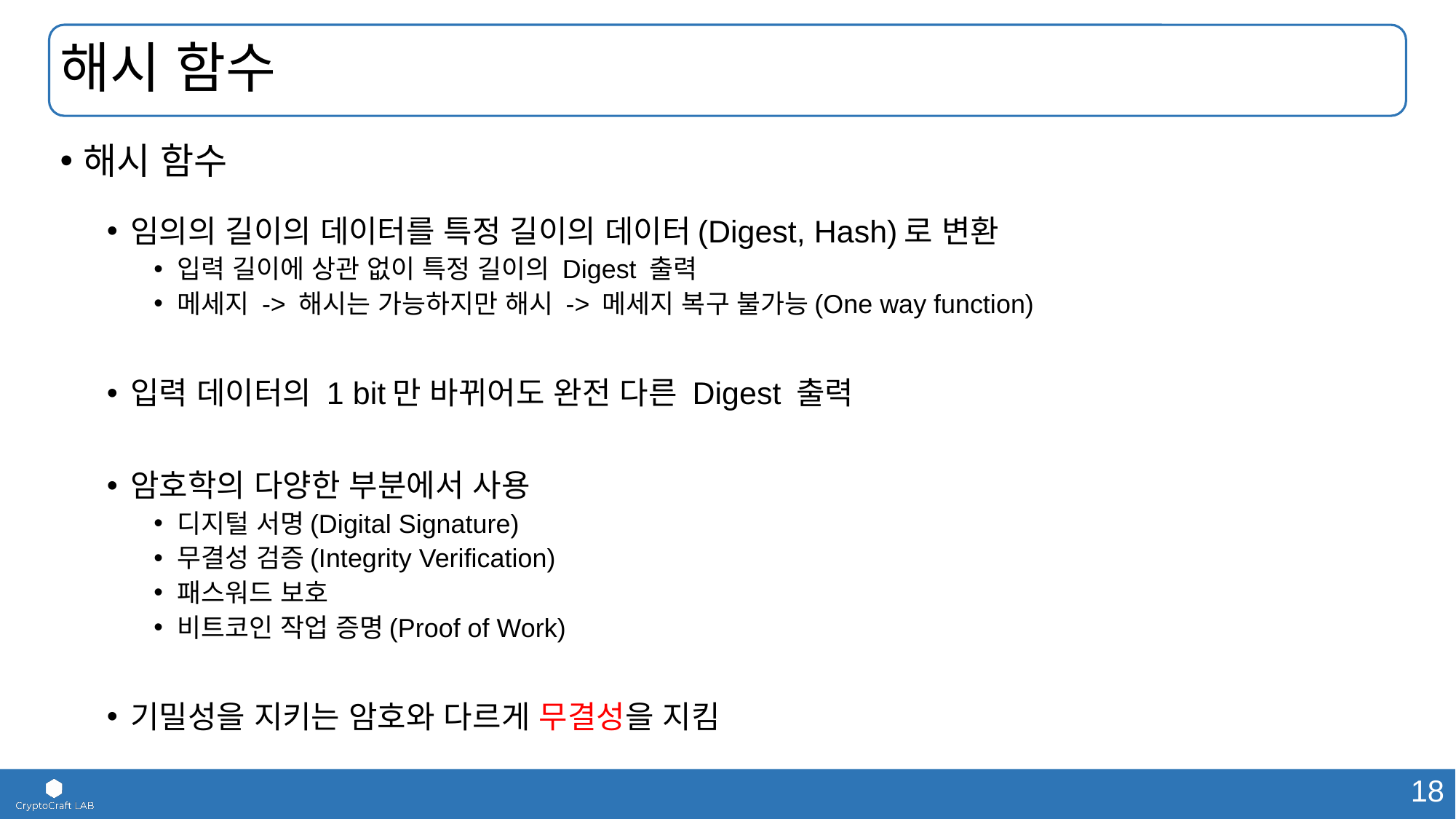

# 해시 함수
해시 함수

임의의 길이의 데이터를 특정 길이의 데이터(Digest, Hash)로 변환
입력 길이에 상관 없이 특정 길이의 Digest 출력
메세지 -> 해시는 가능하지만 해시 -> 메세지 복구 불가능(One way function)

입력 데이터의 1 bit만 바뀌어도 완전 다른 Digest 출력

암호학의 다양한 부분에서 사용
디지털 서명(Digital Signature)
무결성 검증(Integrity Verification)
패스워드 보호
비트코인 작업 증명(Proof of Work)

기밀성을 지키는 암호와 다르게 무결성을 지킴